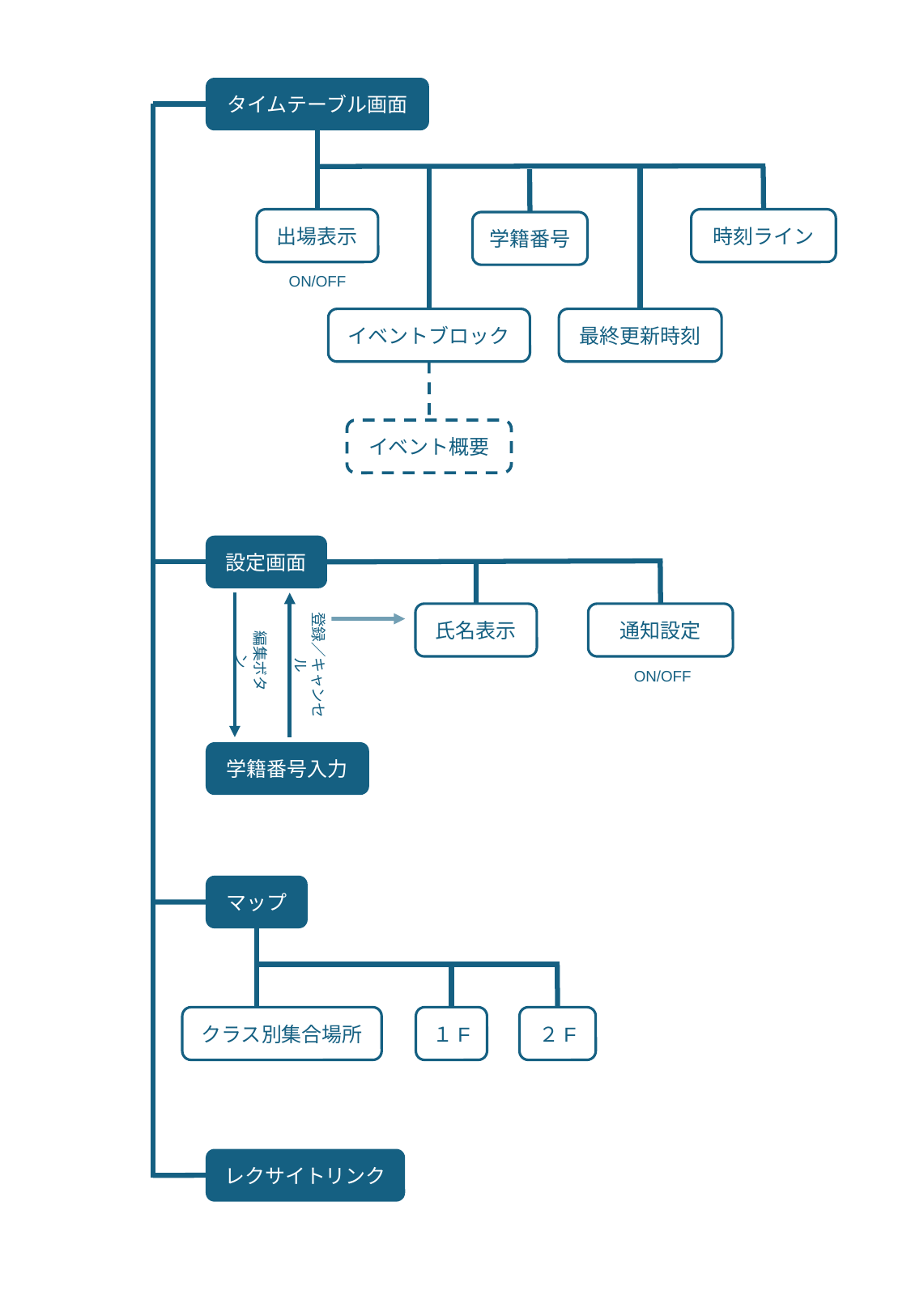

タイムテーブル画面
出場表示
時刻ライン
学籍番号
ON/OFF
イベントブロック
最終更新時刻
イベント概要
設定画面
登録／キャンセル
通知設定
氏名表示
編集ボタン
ON/OFF
学籍番号入力
マップ
１F
２F
クラス別集合場所
レクサイトリンク